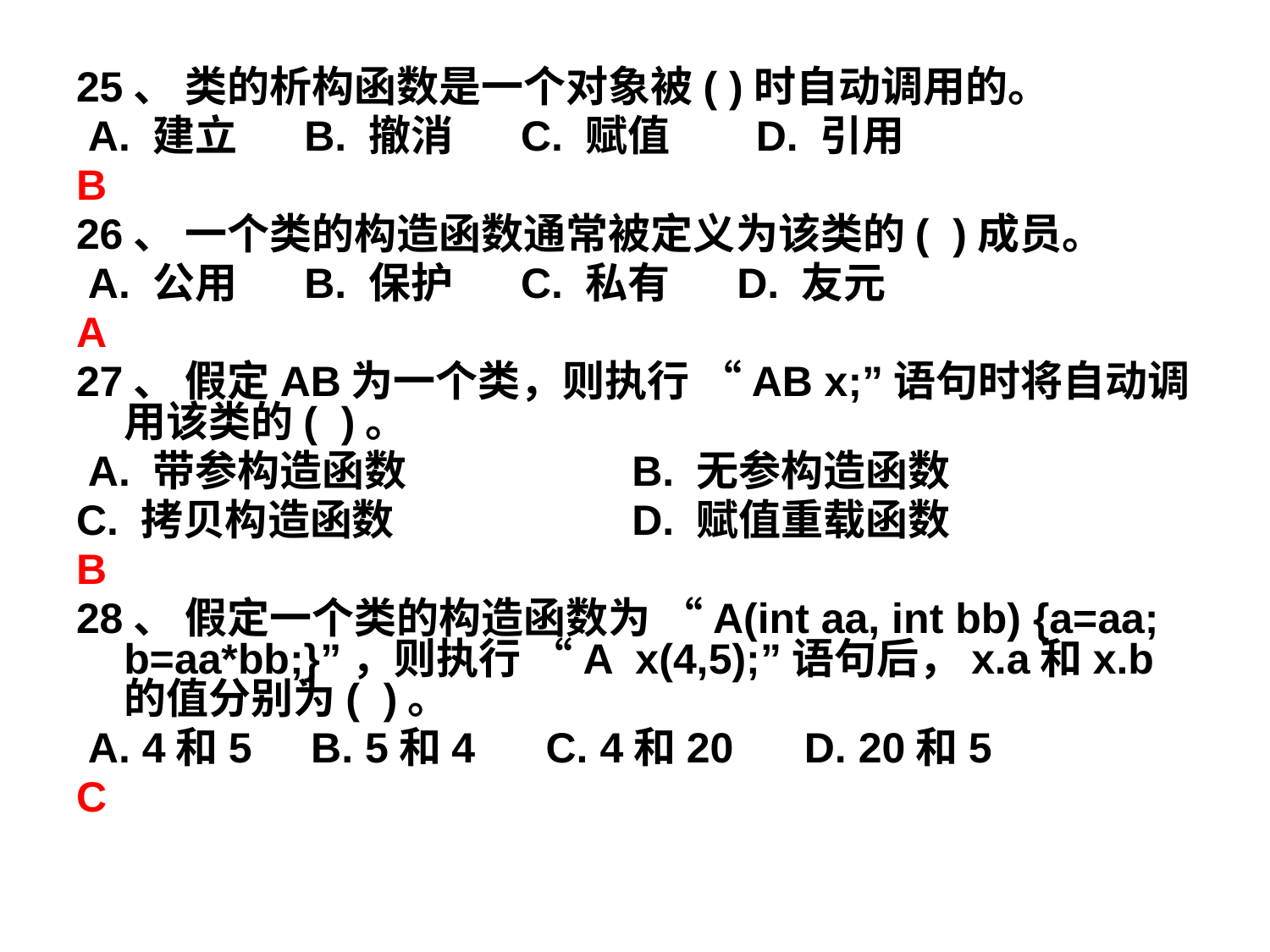

25、 类的析构函数是一个对象被( )时自动调用的。
 A. 建立      B. 撤消      C. 赋值        D. 引用
B
26、 一个类的构造函数通常被定义为该类的(  )成员。
 A. 公用      B. 保护      C. 私有      D. 友元
A
27、 假定AB为一个类，则执行 “AB x;”语句时将自动调用该类的(  )。
 A. 带参构造函数  		B. 无参构造函数
C. 拷贝构造函数   		D. 赋值重载函数
B
28、 假定一个类的构造函数为 “A(int aa, int bb) {a=aa; b=aa*bb;}”，则执行 “A  x(4,5);”语句后，x.a和x.b的值分别为(  )。
 A. 4和5     B. 5和4      C. 4和20      D. 20和5
C